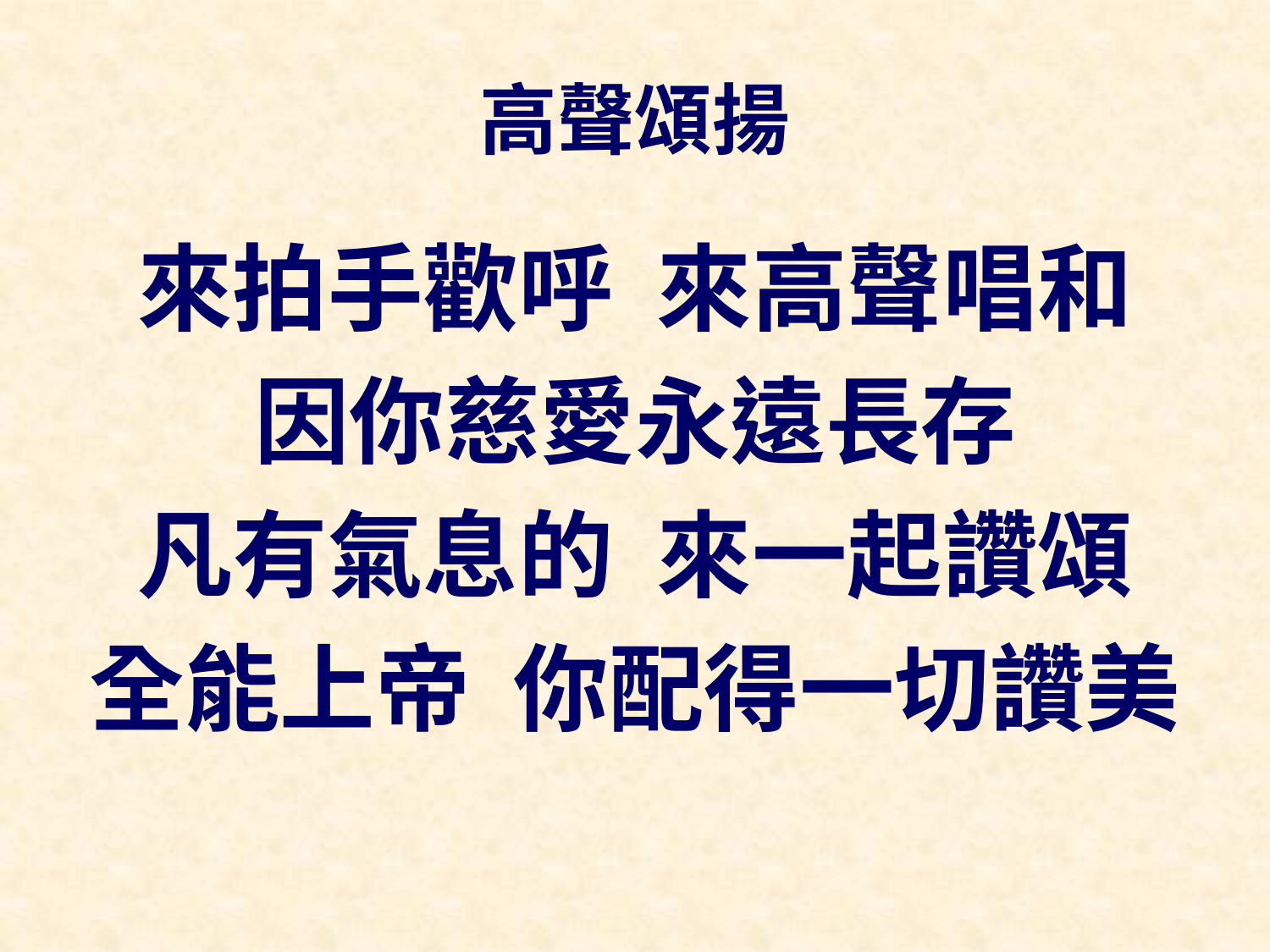

# 高聲頌揚
來拍手歡呼  來高聲唱和
因你慈愛永遠長存
凡有氣息的  來一起讚頌
全能上帝  你配得一切讚美